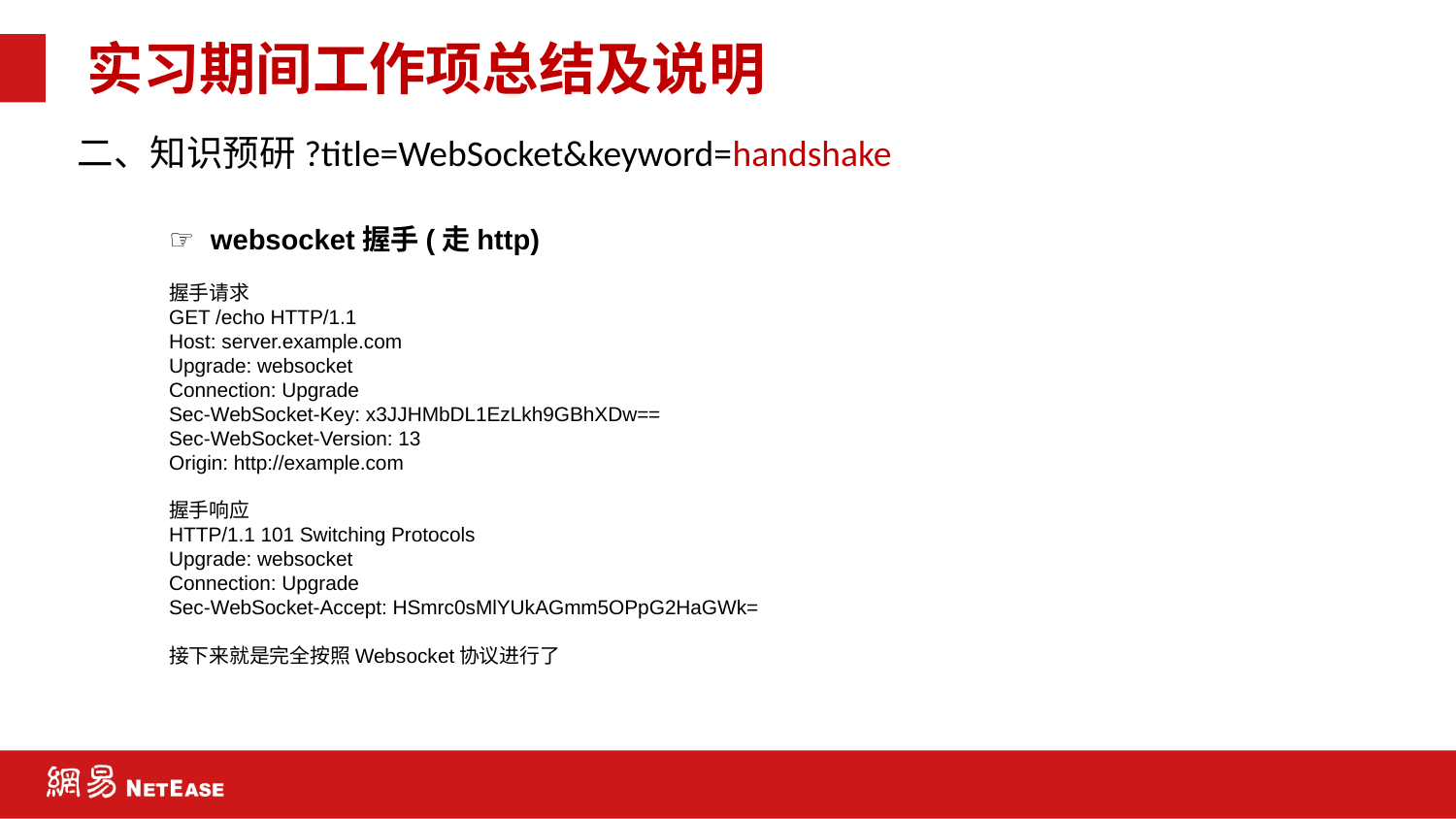

# 实习期间工作项总结及说明
二、知识预研?title=WebSocket&keyword=handshake
☞  websocket握手(走http)

握手请求
GET /echo HTTP/1.1
Host: server.example.com
Upgrade: websocket
Connection: Upgrade
Sec-WebSocket-Key: x3JJHMbDL1EzLkh9GBhXDw==
Sec-WebSocket-Version: 13
Origin: http://example.com
握手响应
HTTP/1.1 101 Switching Protocols
Upgrade: websocket
Connection: Upgrade
Sec-WebSocket-Accept: HSmrc0sMlYUkAGmm5OPpG2HaGWk=
接下来就是完全按照Websocket协议进行了